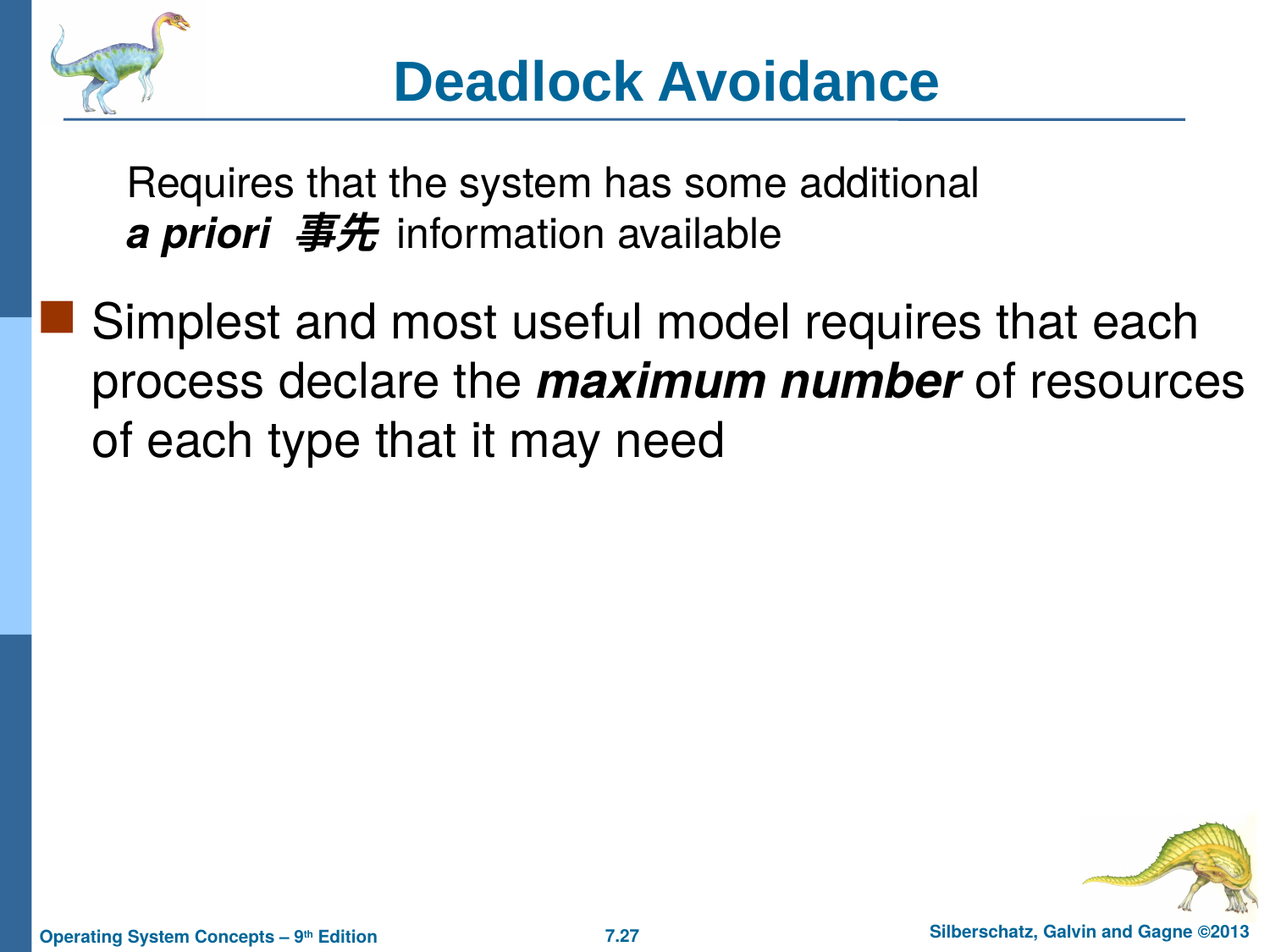

# Deadlock Avoidance
Requires that the system has some additional a priori 事先 information available
Simplest and most useful model requires that each process declare the maximum number of resources of each type that it may need